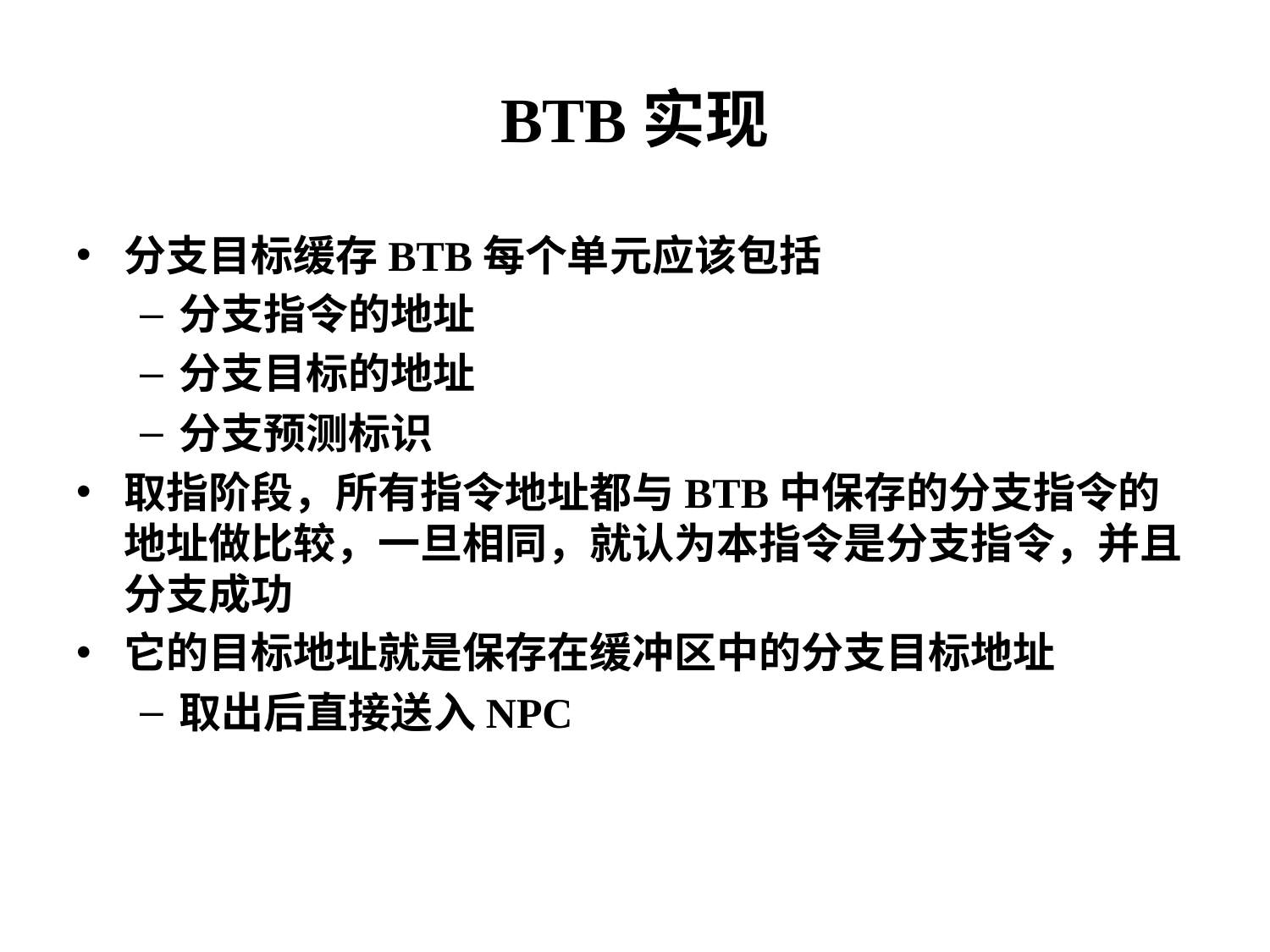

BTB实现
分支目标缓存BTB每个单元应该包括
分支指令的地址
分支目标的地址
分支预测标识
取指阶段，所有指令地址都与BTB中保存的分支指令的地址做比较，一旦相同，就认为本指令是分支指令，并且分支成功
它的目标地址就是保存在缓冲区中的分支目标地址
取出后直接送入NPC